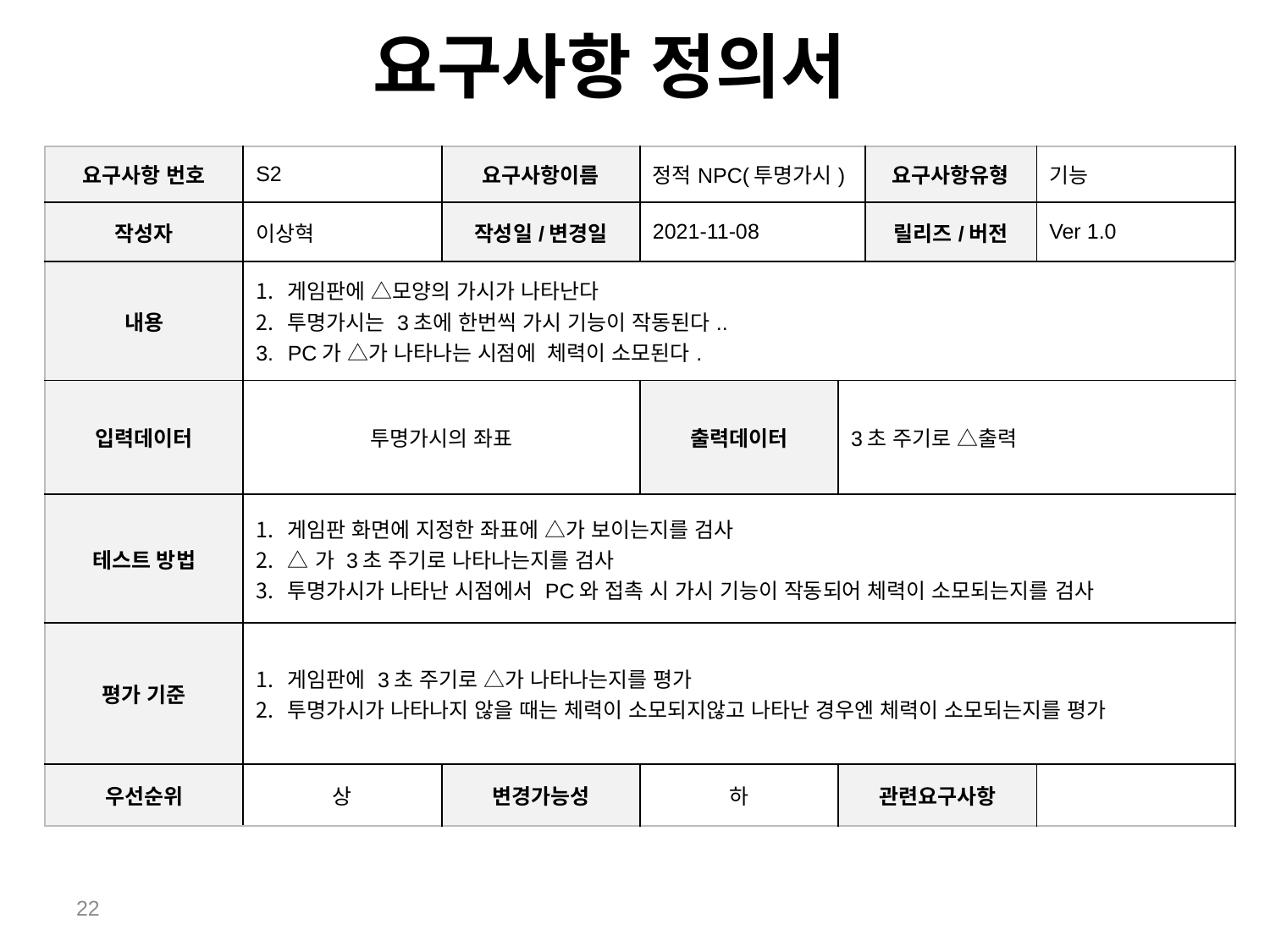

요구사항 정의서
| 요구사항 번호 | S2 | 요구사항이름 | 정적NPC(투명가시) | 요구사항유형 | 요구사항유형 | 기능 |
| --- | --- | --- | --- | --- | --- | --- |
| 작성자 | 이상혁 | 작성일/변경일 | 2021-11-08 | 릴리즈/버전 | 릴리즈/버전 | Ver 1.0 |
| 내용 | 게임판에 △모양의 가시가 나타난다 투명가시는 3초에 한번씩 가시 기능이 작동된다.. PC가 △가 나타나는 시점에 체력이 소모된다. |  |  |  |  |  |
| 입력데이터 | 투명가시의 좌표 |  | 출력데이터 | 3초 주기로 △출력 |  |  |
| 테스트 방법 | 게임판 화면에 지정한 좌표에 △가 보이는지를 검사 △가 3초 주기로 나타나는지를 검사 투명가시가 나타난 시점에서 PC와 접촉 시 가시 기능이 작동되어 체력이 소모되는지를 검사 |  |  |  |  |  |
| 평가 기준 | 게임판에 3초 주기로 △가 나타나는지를 평가 투명가시가 나타나지 않을 때는 체력이 소모되지않고 나타난 경우엔 체력이 소모되는지를 평가 |  |  |  |  |  |
| 우선순위 | 상 | 변경가능성 | 하 | 관련요구사항 |  |  |
22